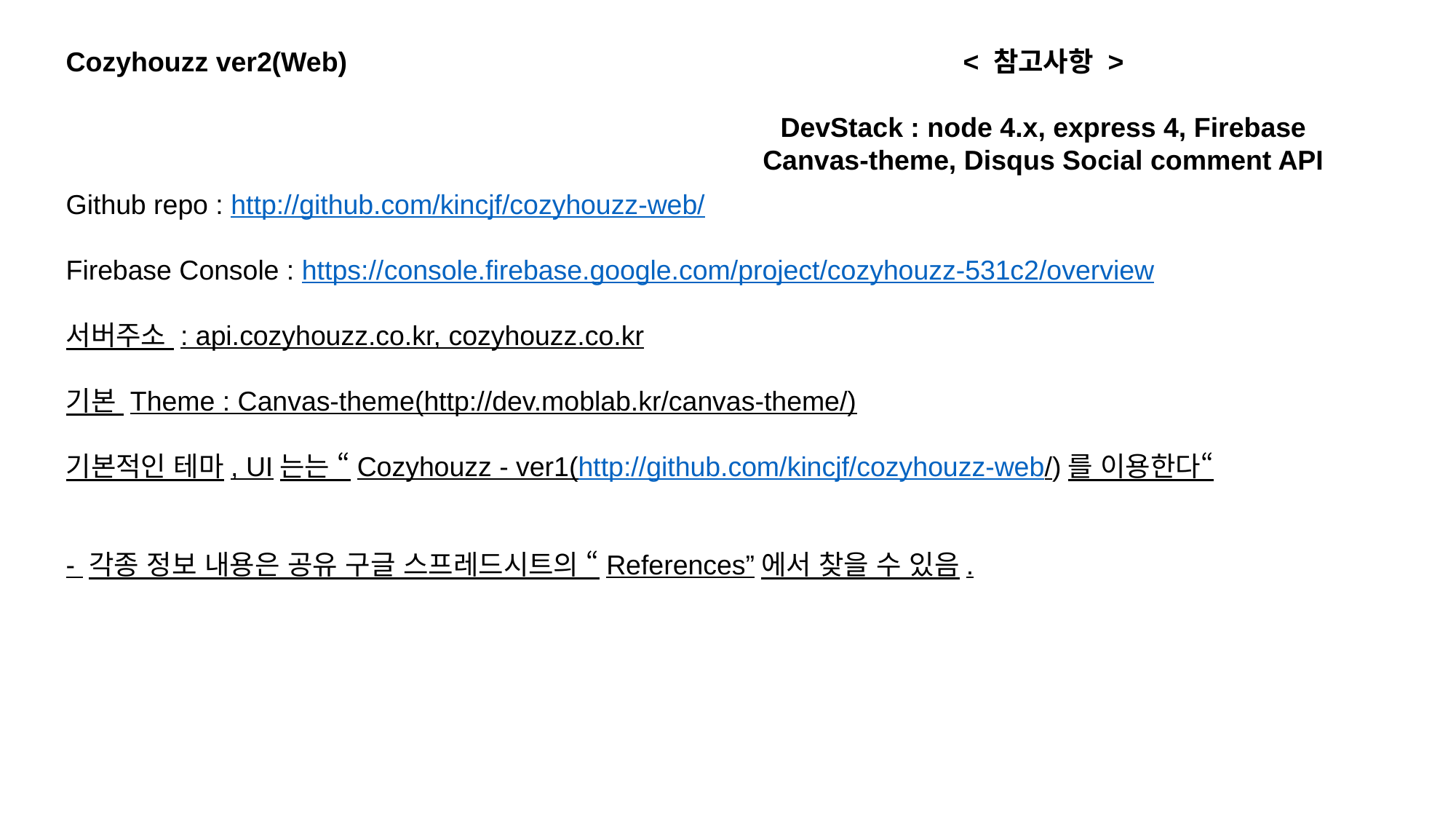

Cozyhouzz ver2(Web)
< 참고사항 >

DevStack : node 4.x, express 4, Firebase
Canvas-theme, Disqus Social comment API
Github repo : http://github.com/kincjf/cozyhouzz-web/

Firebase Console : https://console.firebase.google.com/project/cozyhouzz-531c2/overview

서버주소 : api.cozyhouzz.co.kr, cozyhouzz.co.kr

기본 Theme : Canvas-theme(http://dev.moblab.kr/canvas-theme/)

기본적인 테마, UI는는 “Cozyhouzz - ver1(http://github.com/kincjf/cozyhouzz-web/)를 이용한다“

- 각종 정보 내용은 공유 구글 스프레드시트의 “References”에서 찾을 수 있음.